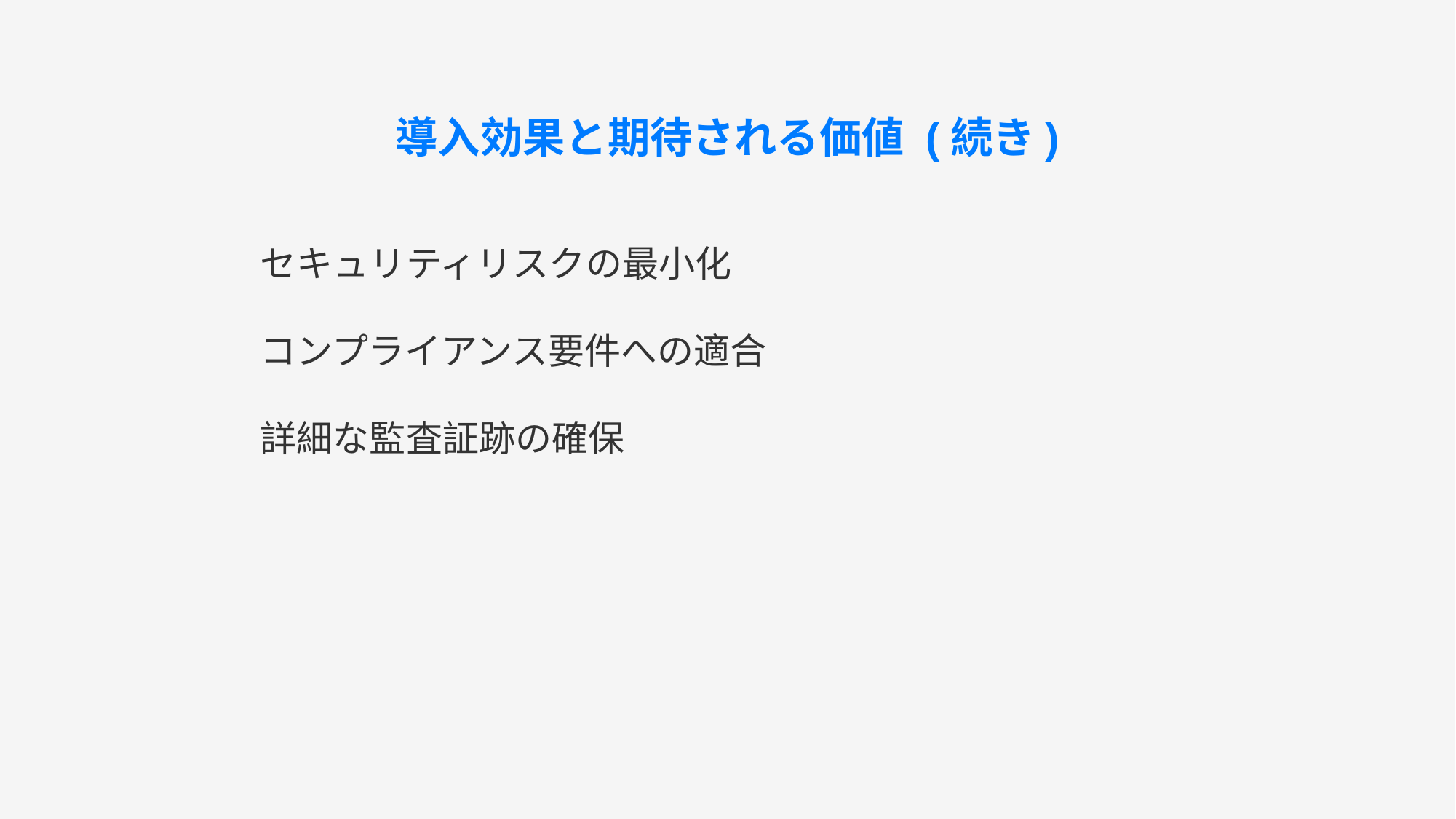

導入効果と期待される価値 (続き)
 セキュリティリスクの最小化
 コンプライアンス要件への適合
 詳細な監査証跡の確保